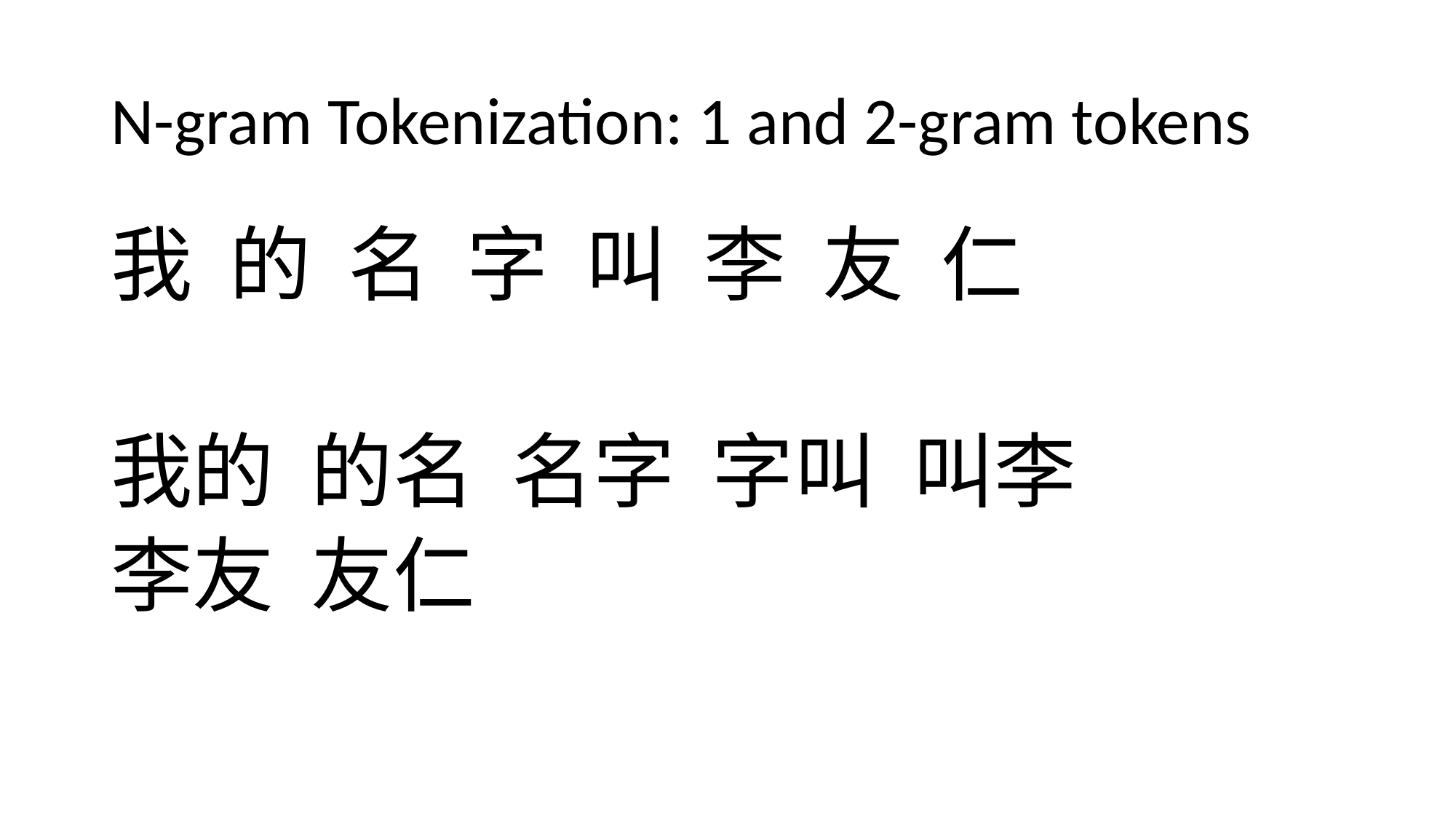

# N-gram Tokenization: 1 and 2-gram tokens
我  的  名  字  叫  李  友  仁

我的  的名  名字  字叫  叫李
李友  友仁